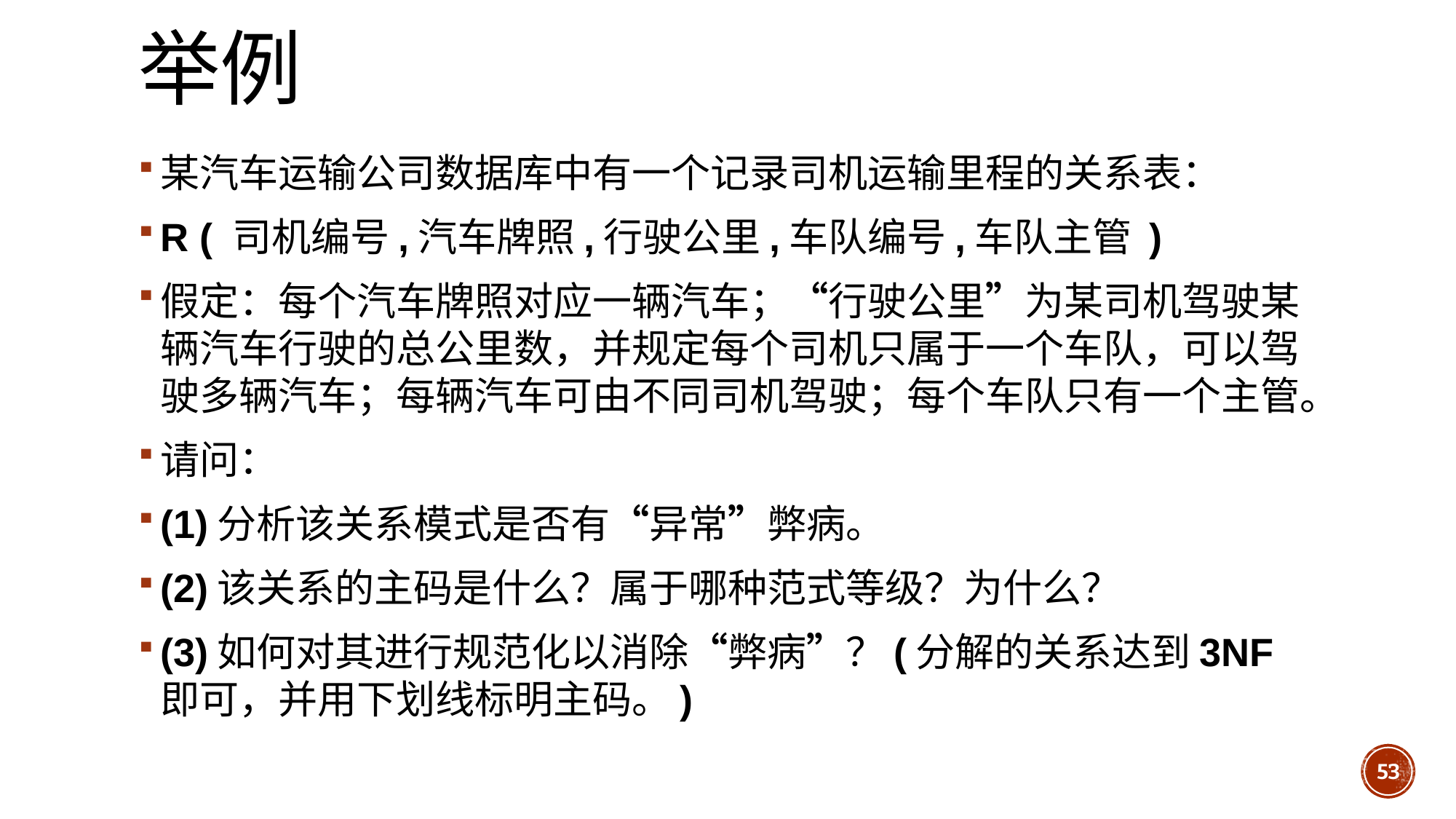

# 举例
某汽车运输公司数据库中有一个记录司机运输里程的关系表：
R ( 司机编号,汽车牌照,行驶公里,车队编号,车队主管 )
假定：每个汽车牌照对应一辆汽车；“行驶公里”为某司机驾驶某辆汽车行驶的总公里数，并规定每个司机只属于一个车队，可以驾驶多辆汽车；每辆汽车可由不同司机驾驶；每个车队只有一个主管。
请问：
(1)分析该关系模式是否有“异常”弊病。
(2)该关系的主码是什么？属于哪种范式等级？为什么？
(3)如何对其进行规范化以消除“弊病”？(分解的关系达到3NF即可，并用下划线标明主码。)

53